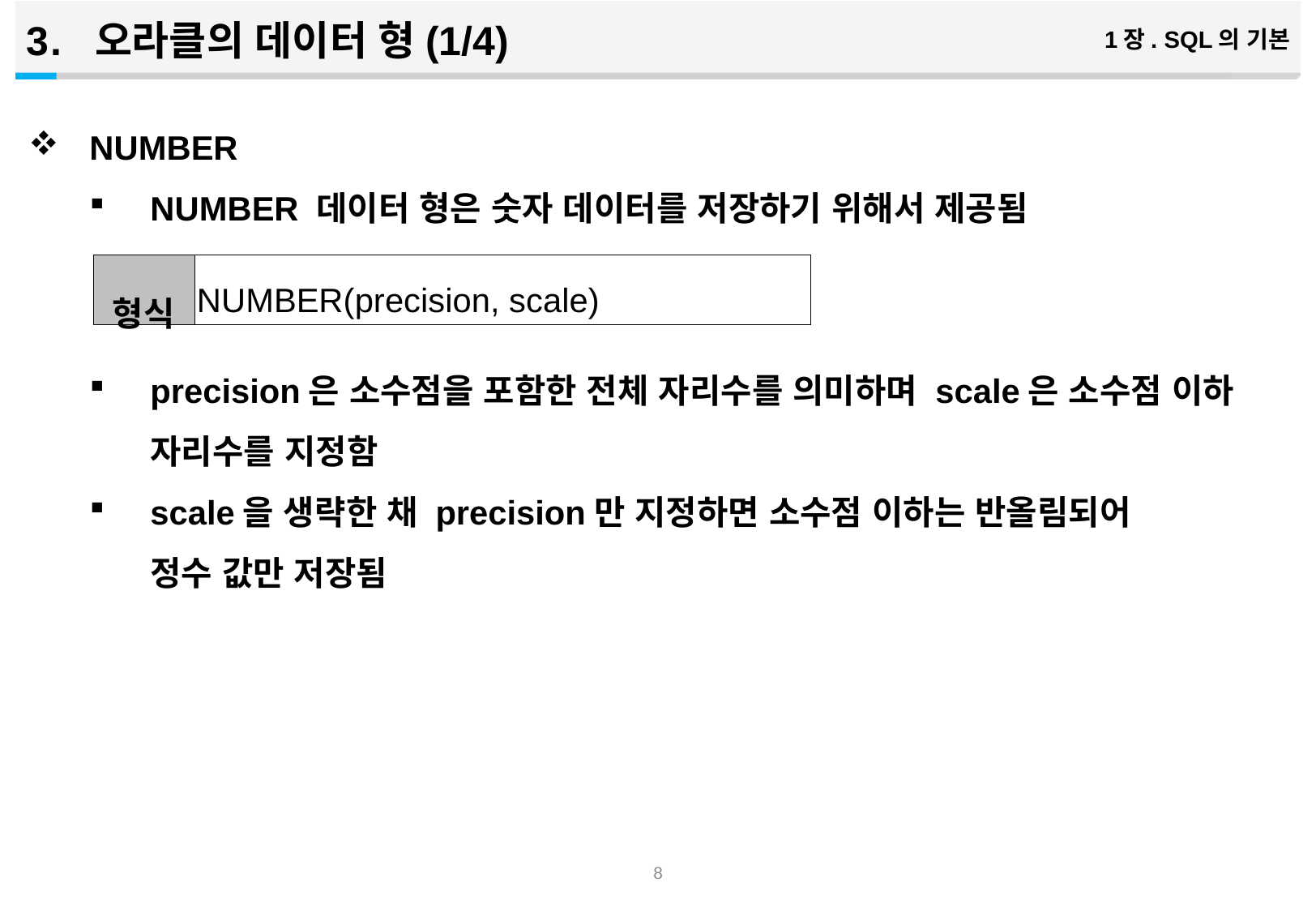

오라클의 데이터 형(1/4)
1장. SQL의 기본
NUMBER
NUMBER 데이터 형은 숫자 데이터를 저장하기 위해서 제공됨

precision은 소수점을 포함한 전체 자리수를 의미하며 scale은 소수점 이하 자리수를 지정함
scale을 생략한 채 precision만 지정하면 소수점 이하는 반올림되어               정수 값만 저장됨
| 형식 | NUMBER(precision, scale) |
| --- | --- |
8